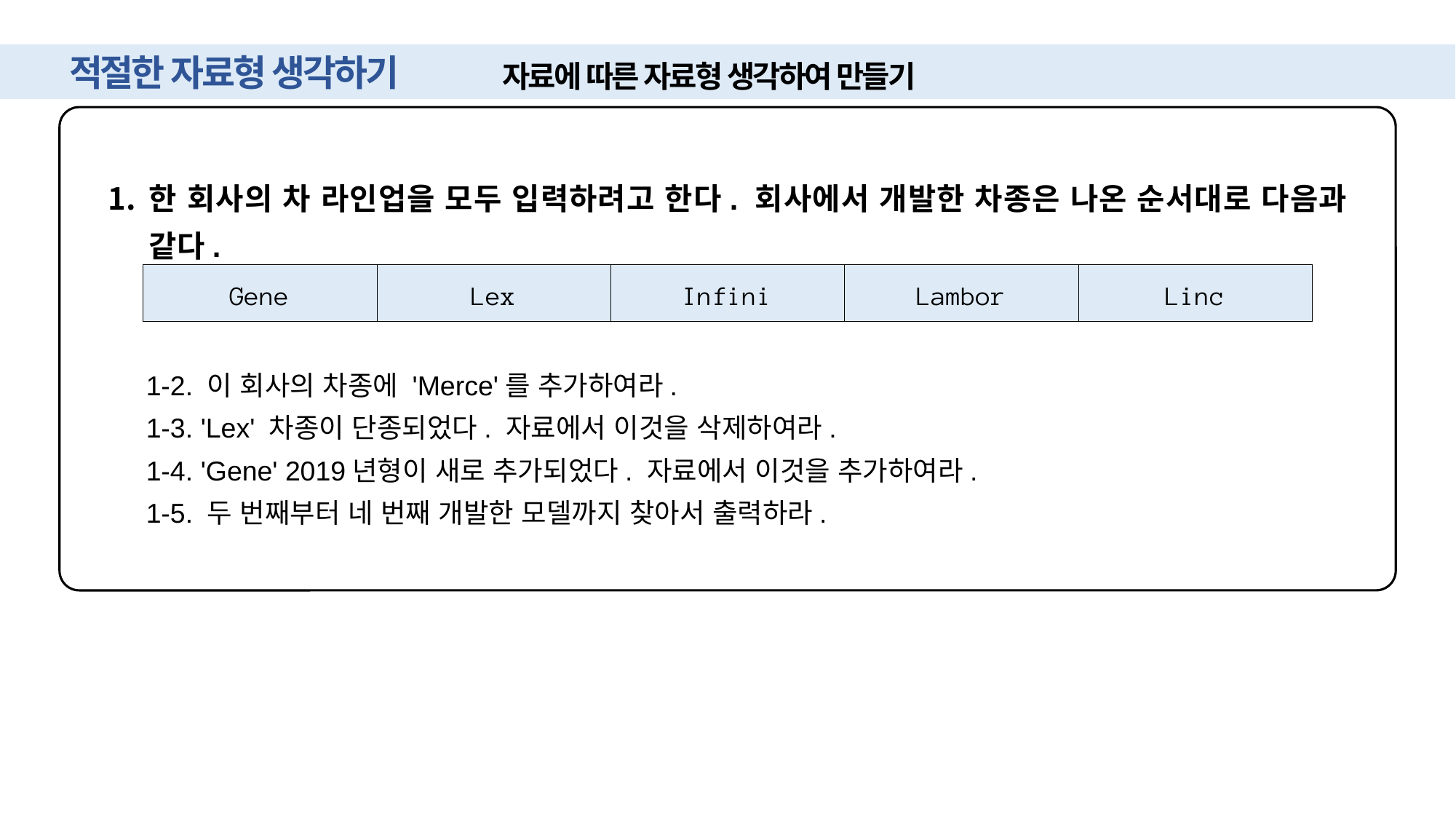

적절한 자료형 생각하기
자료에 따른 자료형 생각하여 만들기
한 회사의 차 라인업을 모두 입력하려고 한다. 회사에서 개발한 차종은 나온 순서대로 다음과 같다.

1-2. 이 회사의 차종에 'Merce'를 추가하여라.
1-3. 'Lex' 차종이 단종되었다. 자료에서 이것을 삭제하여라.
1-4. 'Gene' 2019년형이 새로 추가되었다. 자료에서 이것을 추가하여라.
1-5. 두 번째부터 네 번째 개발한 모델까지 찾아서 출력하라.
| Gene | Lex | Infini | Lambor | Linc |
| --- | --- | --- | --- | --- |